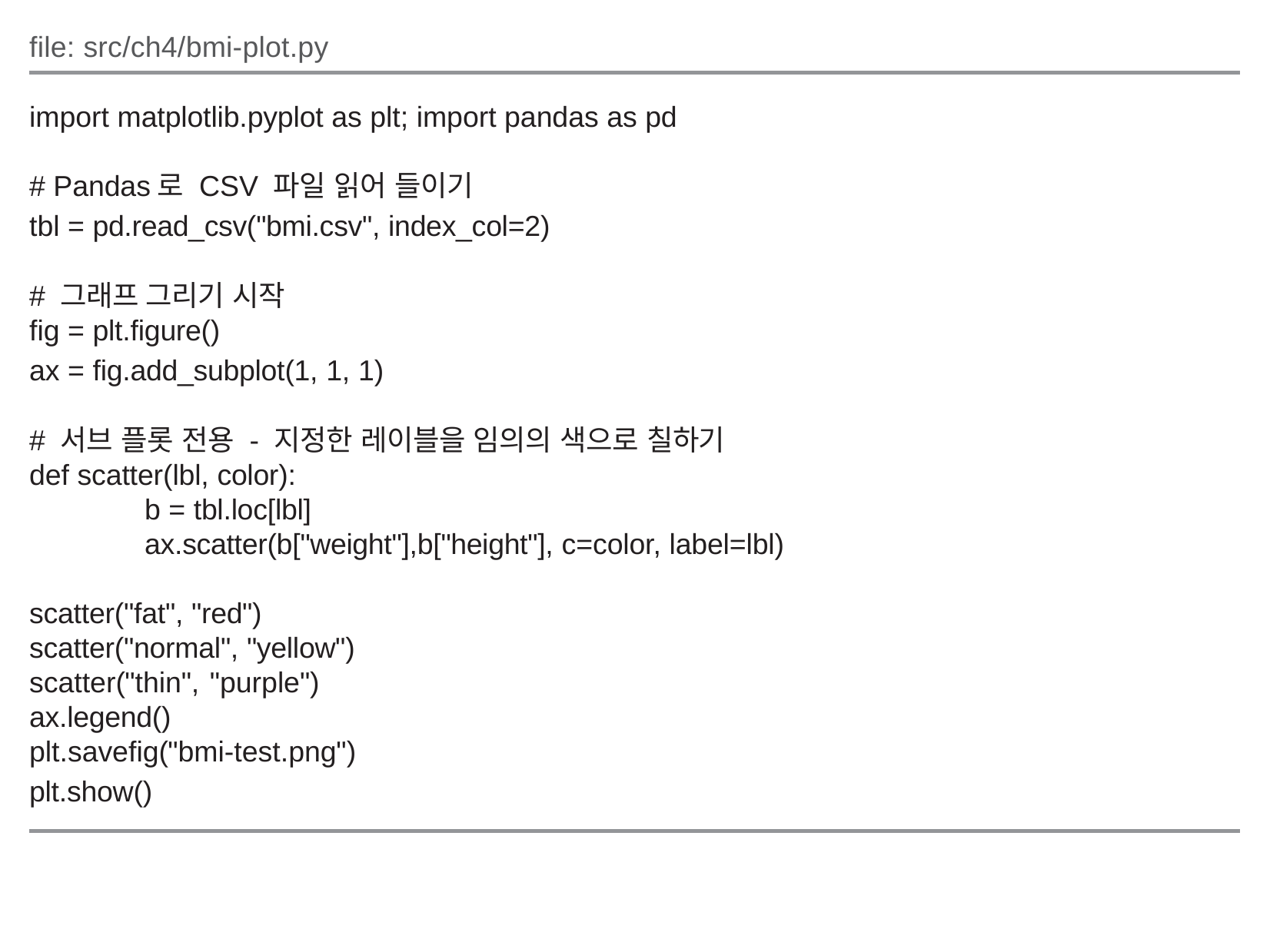

file: src/ch4/bmi-plot.py

import matplotlib.pyplot as plt; import pandas as pd

# Pandas로 CSV 파일 읽어 들이기
tbl = pd.read_csv("bmi.csv", index_col=2)

# 그래프 그리기 시작
fig = plt.figure()
ax = fig.add_subplot(1, 1, 1)

# 서브 플롯 전용 - 지정한 레이블을 임의의 색으로 칠하기
def scatter(lbl, color):
	b = tbl.loc[lbl]
	ax.scatter(b["weight"],b["height"], c=color, label=lbl)

scatter("fat", "red")
scatter("normal", "yellow")
scatter("thin",  "purple")
ax.legend()
plt.savefig("bmi-test.png")
plt.show()